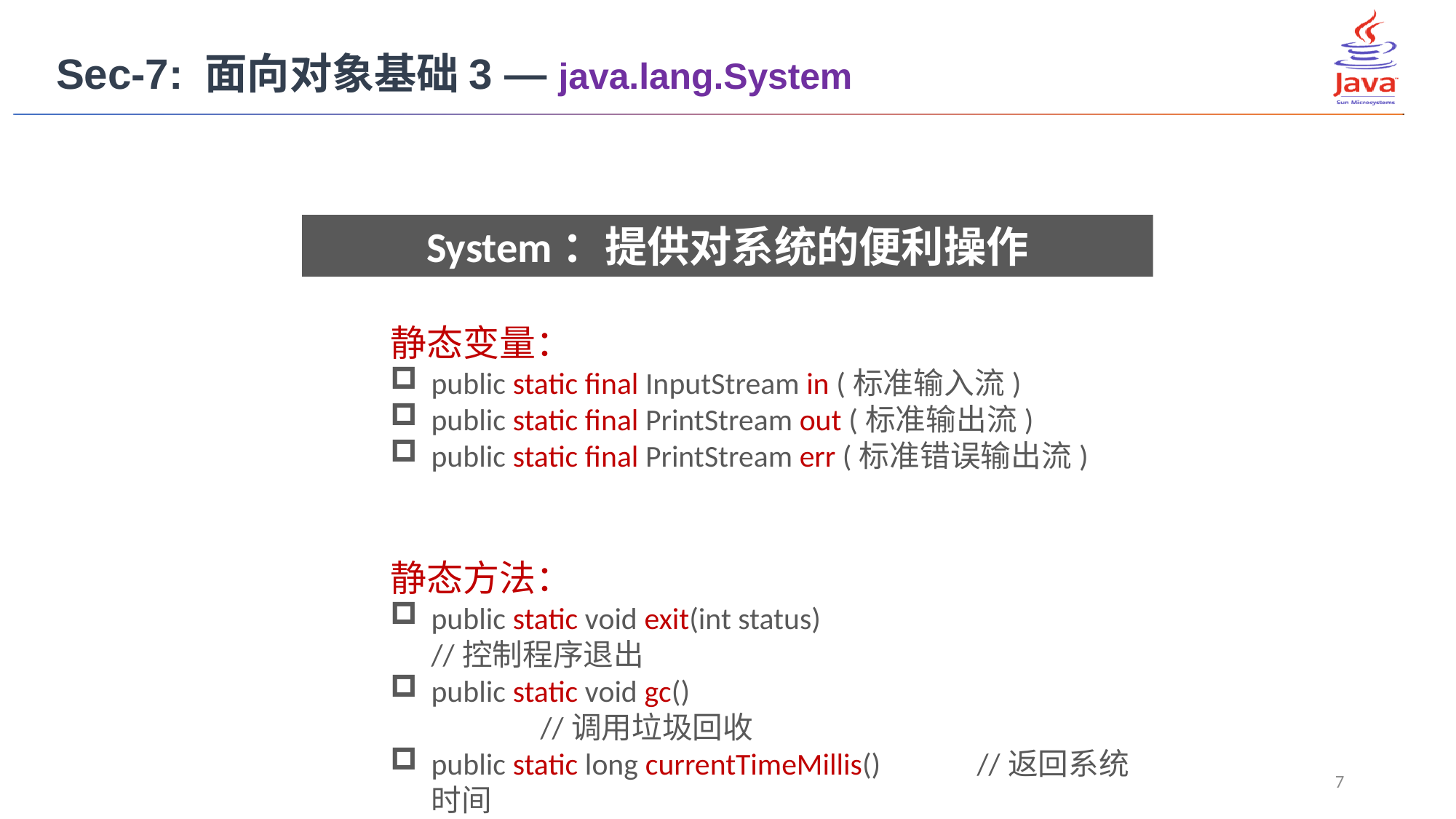

Sec-7: 面向对象基础3 — java.lang.System
System：提供对系统的便利操作
静态变量：
public static final InputStream in (标准输入流)
public static final PrintStream out (标准输出流)
public static final PrintStream err (标准错误输出流)
静态方法：
public static void exit(int status)			//控制程序退出
public static void gc()					//调用垃圾回收
public static long currentTimeMillis()	//返回系统时间
7